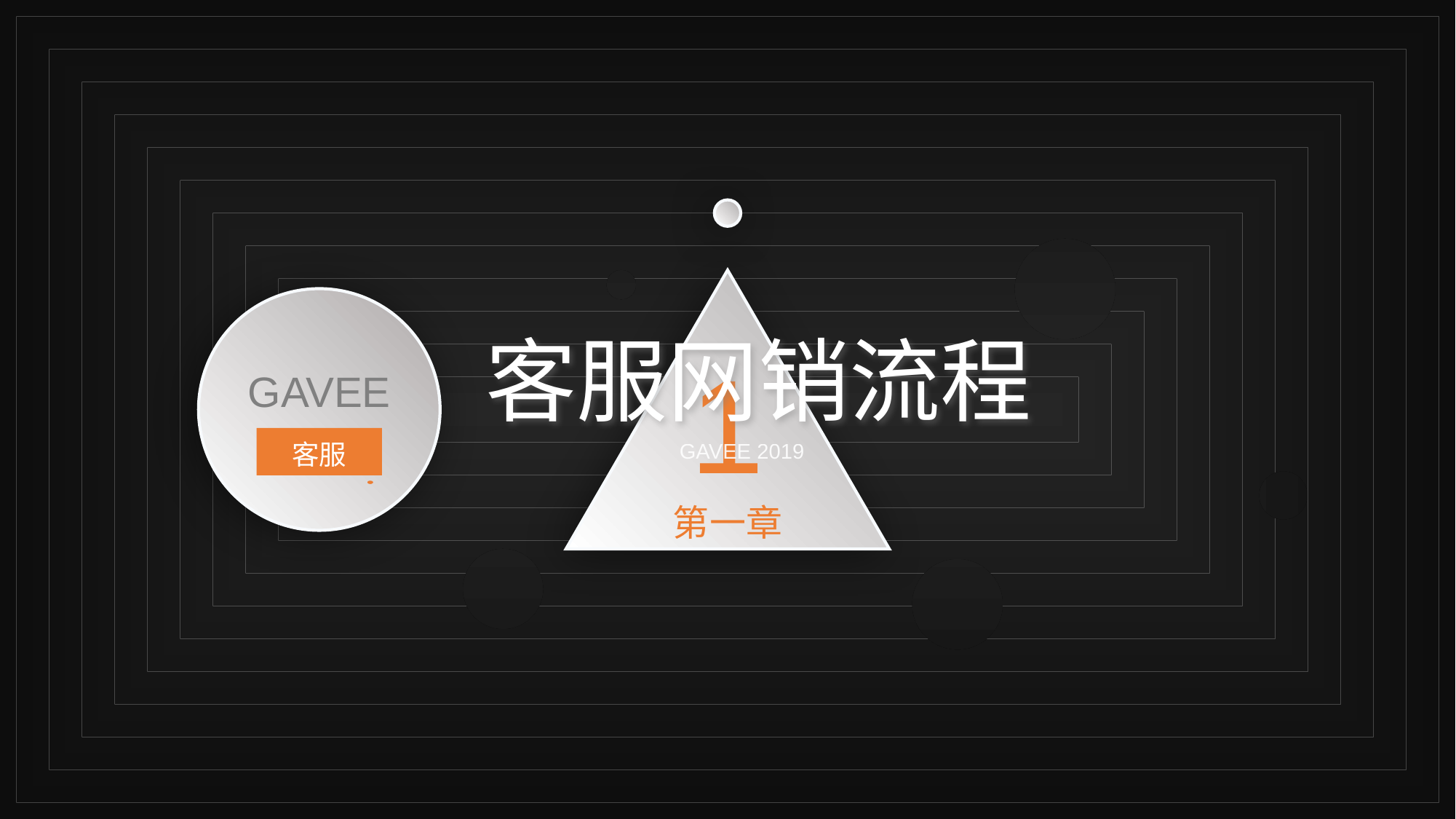

1
第一章

客服网销流程
GAVEE

GAVEE 2019

客服